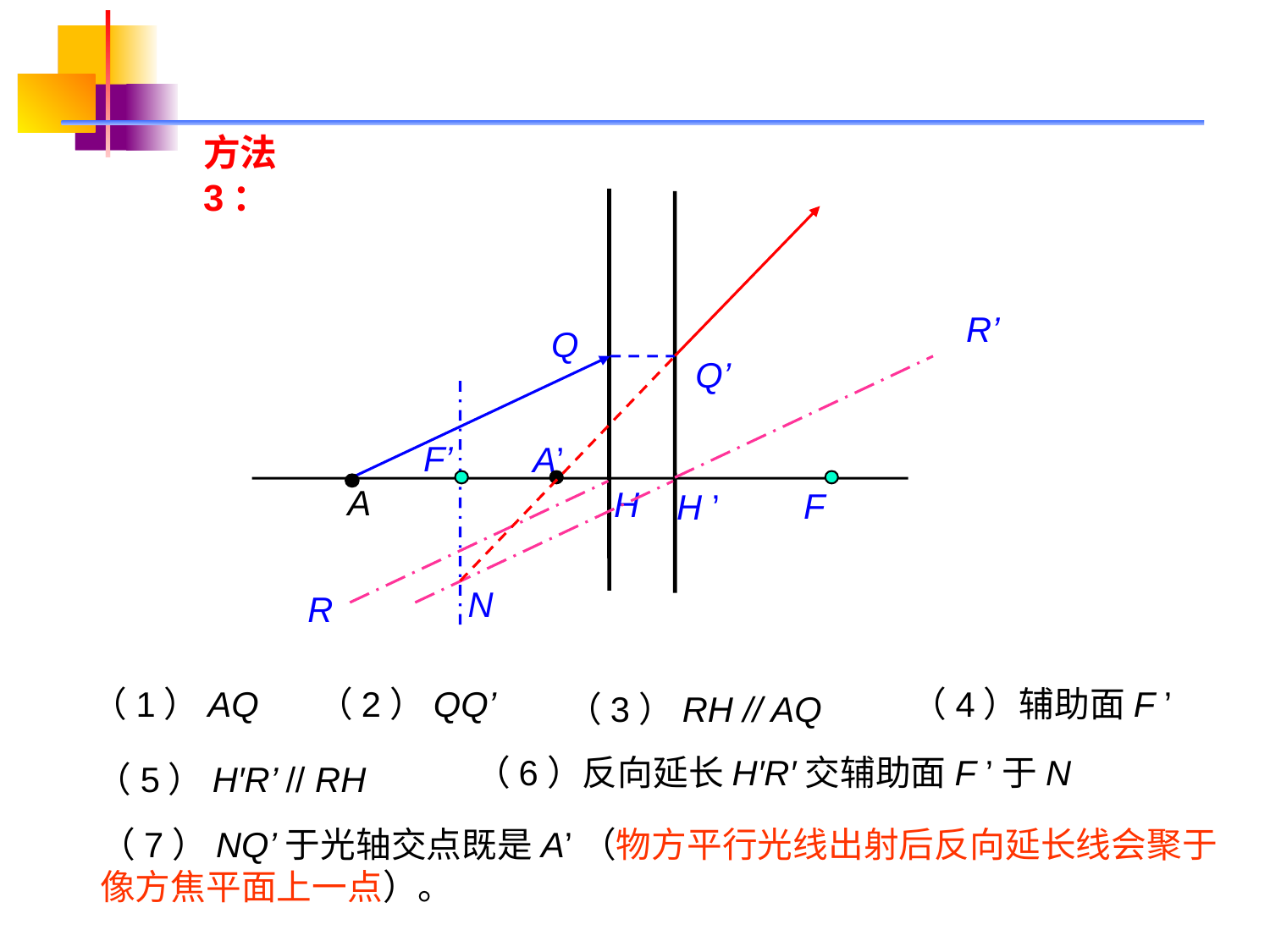

# 方法3：

R’
Q
Q’

F’
A’

A

H
F

H ’

N
R
（1）AQ
（2）QQ’
（4）辅助面F ’
（3）RH // AQ
（6）反向延长H′R′交辅助面F ’于N
（5）H′R’ // RH
（7）NQ’于光轴交点既是A’（物方平行光线出射后反向延长线会聚于像方焦平面上一点）。